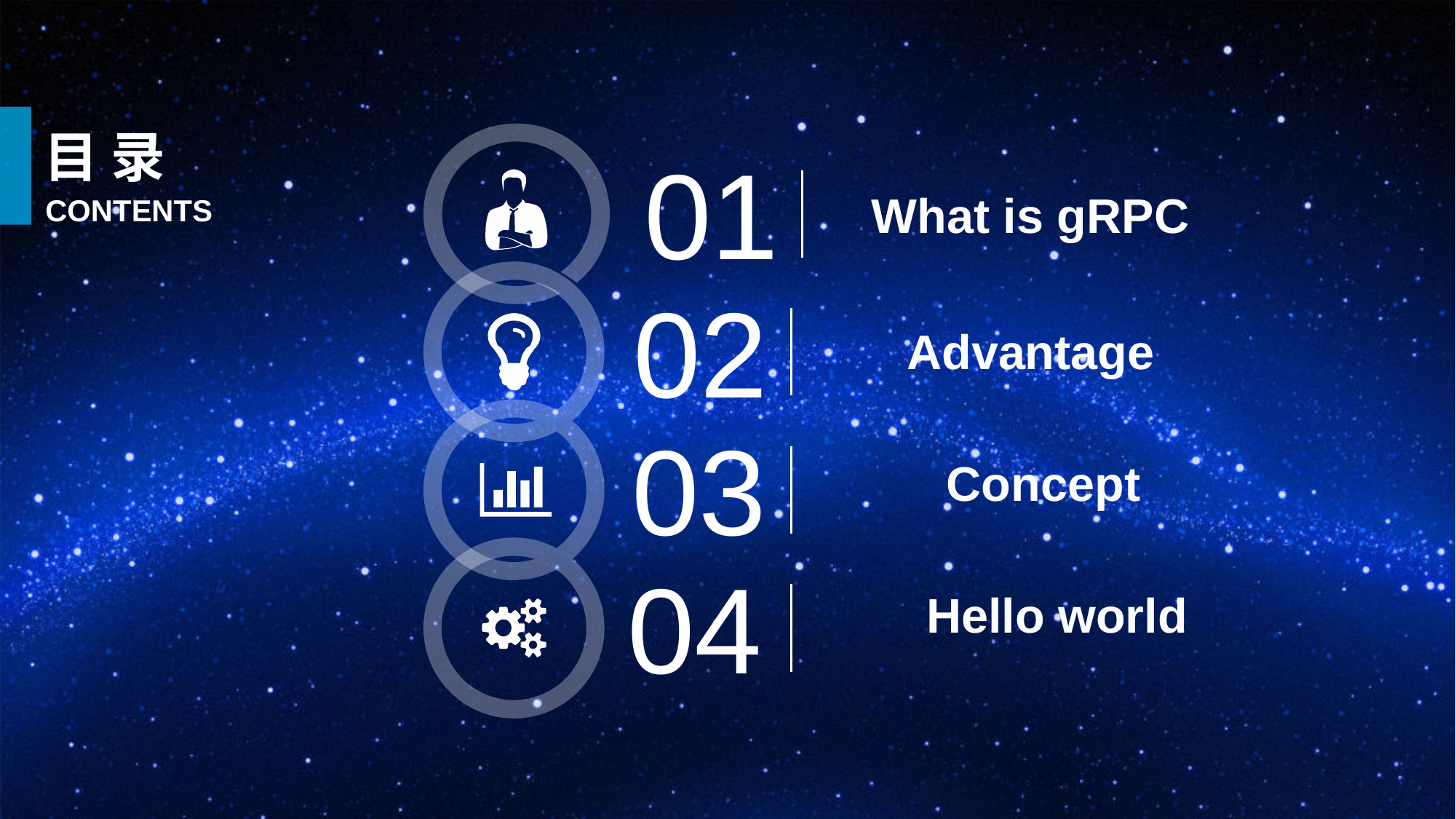

目 录

01

What is gRPC
CONTENTS

02

Advantage

03
Concept

04
Hello world